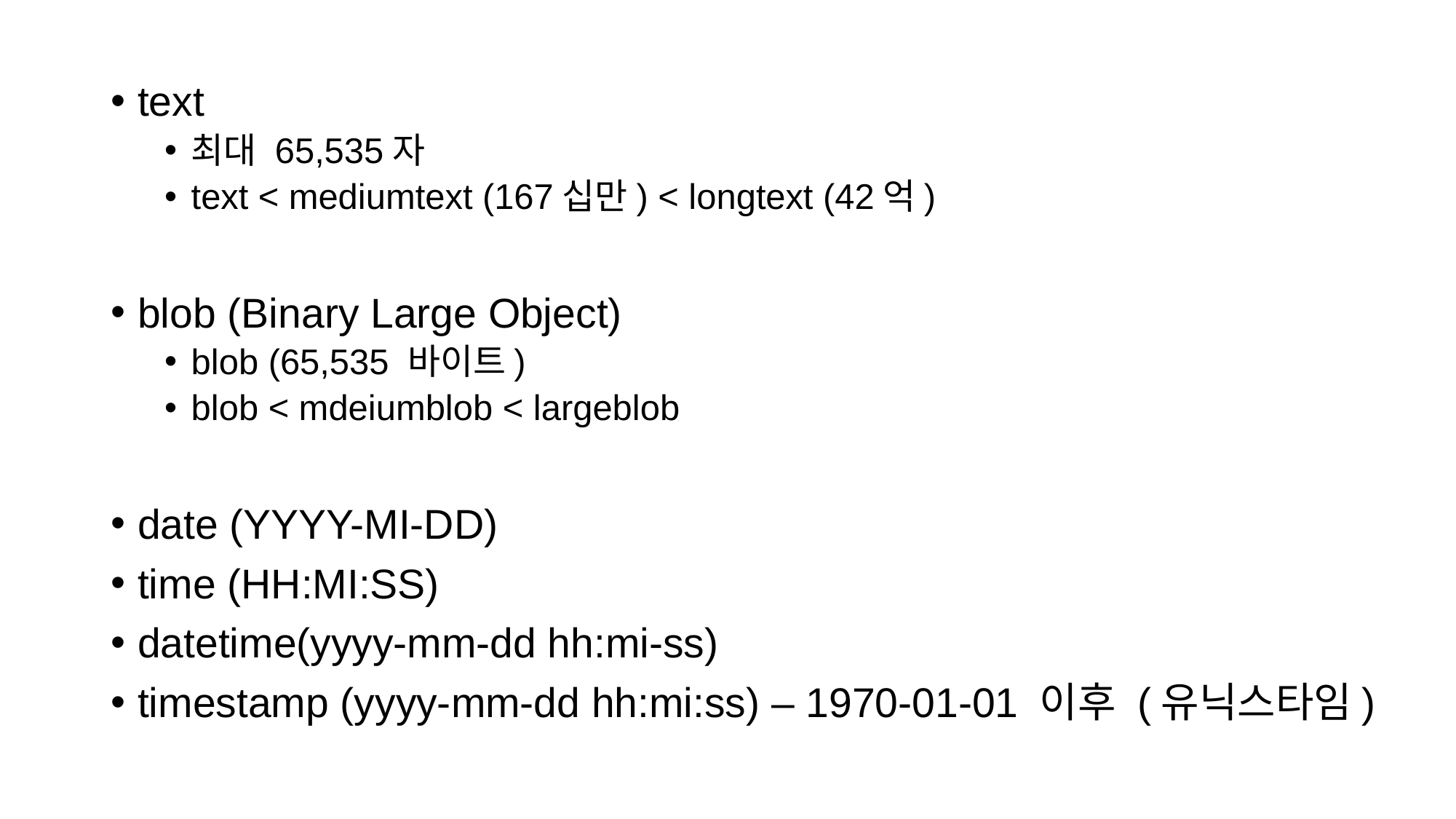

text
최대 65,535자
text < mediumtext (167십만) < longtext (42억)

blob (Binary Large Object)
blob (65,535 바이트)
blob < mdeiumblob < largeblob

date (YYYY-MI-DD)
time (HH:MI:SS)
datetime(yyyy-mm-dd hh:mi-ss)
timestamp (yyyy-mm-dd hh:mi:ss) – 1970-01-01 이후 (유닉스타임)